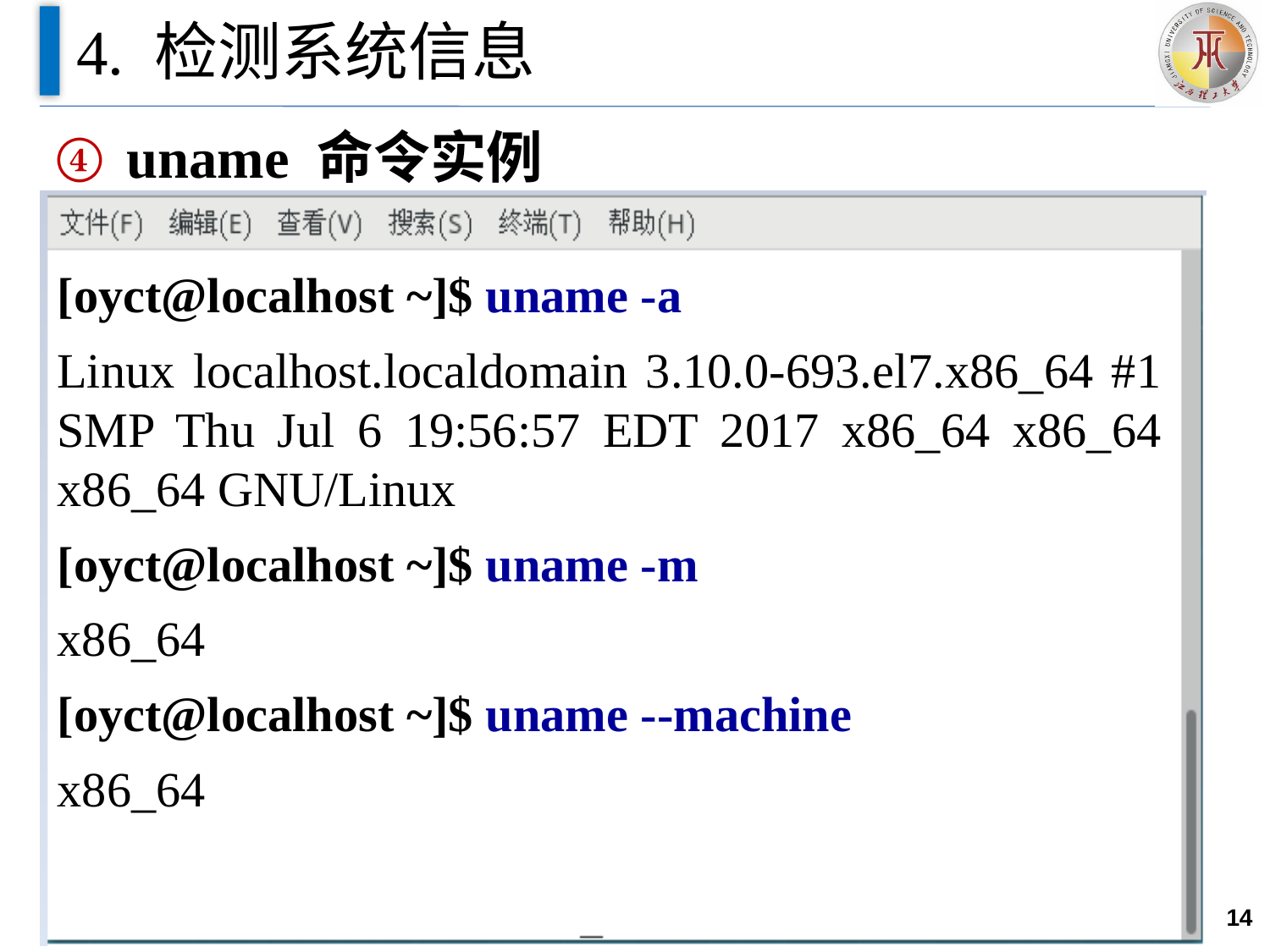

# 4. 检测系统信息
uname 命令实例
[oyct@localhost ~]$ uname -a
Linux localhost.localdomain 3.10.0-693.el7.x86_64 #1 SMP Thu Jul 6 19:56:57 EDT 2017 x86_64 x86_64 x86_64 GNU/Linux
[oyct@localhost ~]$ uname -m
x86_64
[oyct@localhost ~]$ uname --machine
x86_64
14